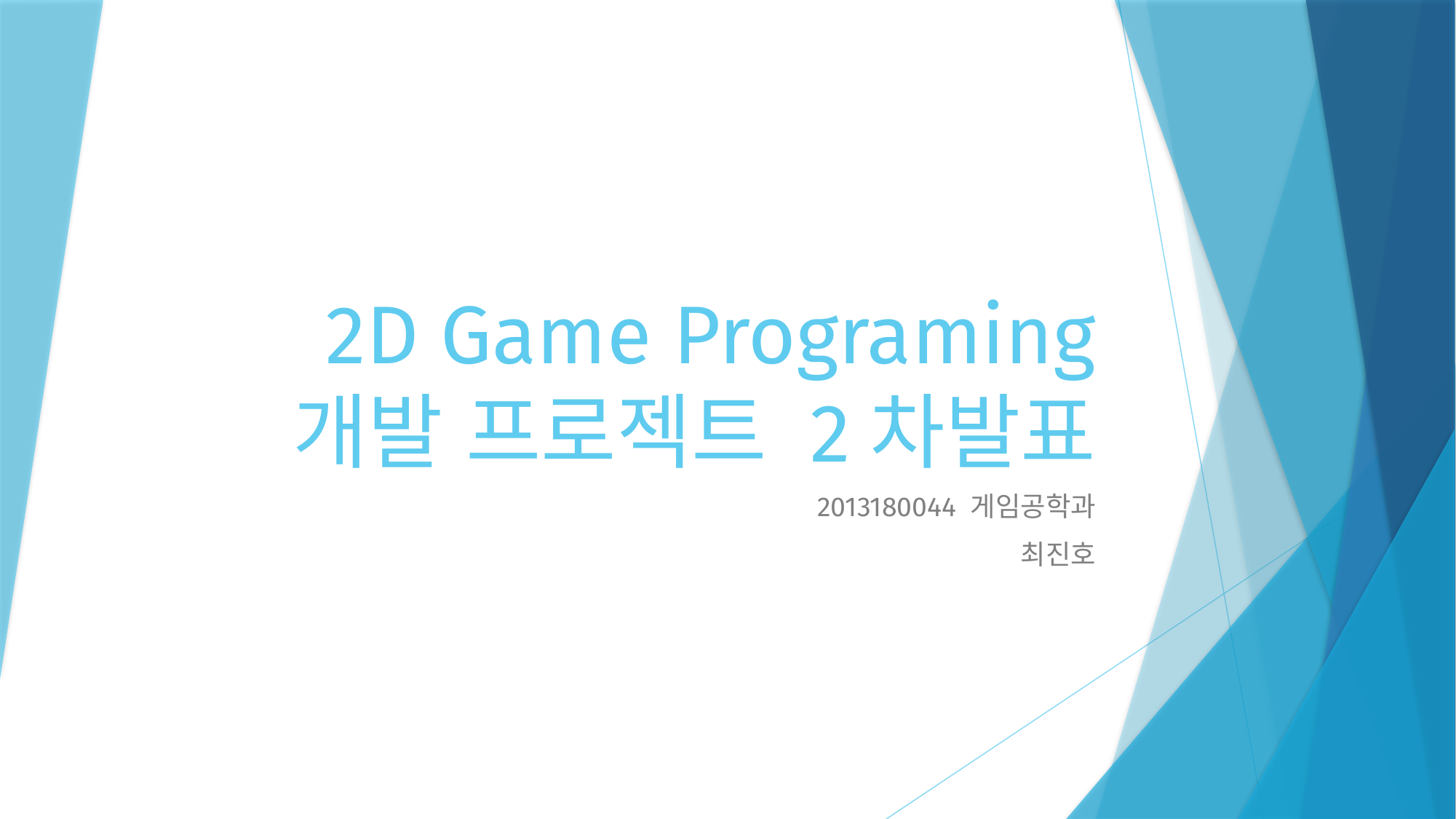

# 2D Game Programing 개발 프로젝트 2차발표
2013180044 게임공학과
최진호